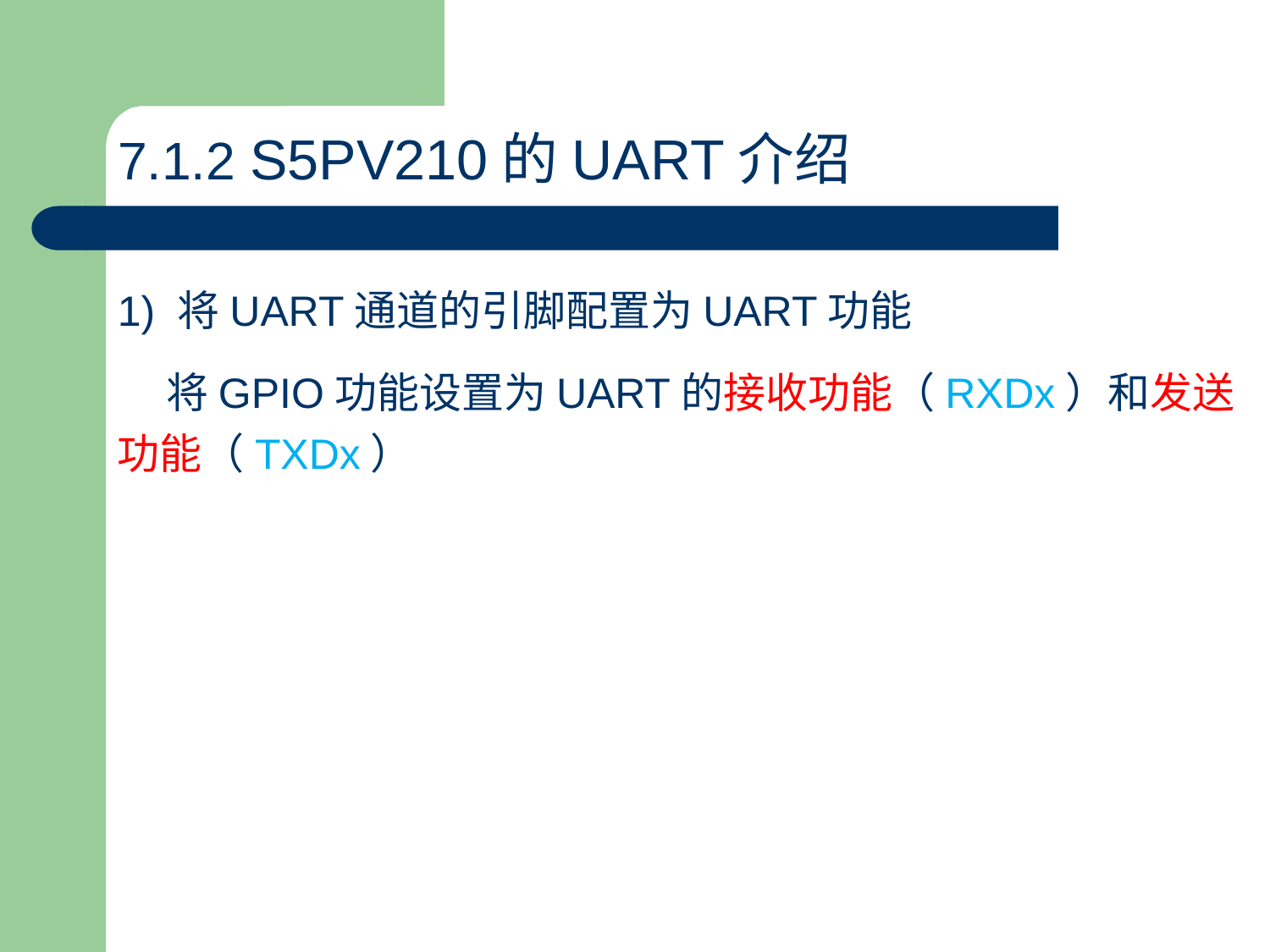

7.1.2 S5PV210的UART介绍
2. S5PV210的UART使用
1) 将UART通道的引脚配置为UART功能
    将GPIO功能设置为UART的接收功能（RXDx）和发送功能（TXDx）